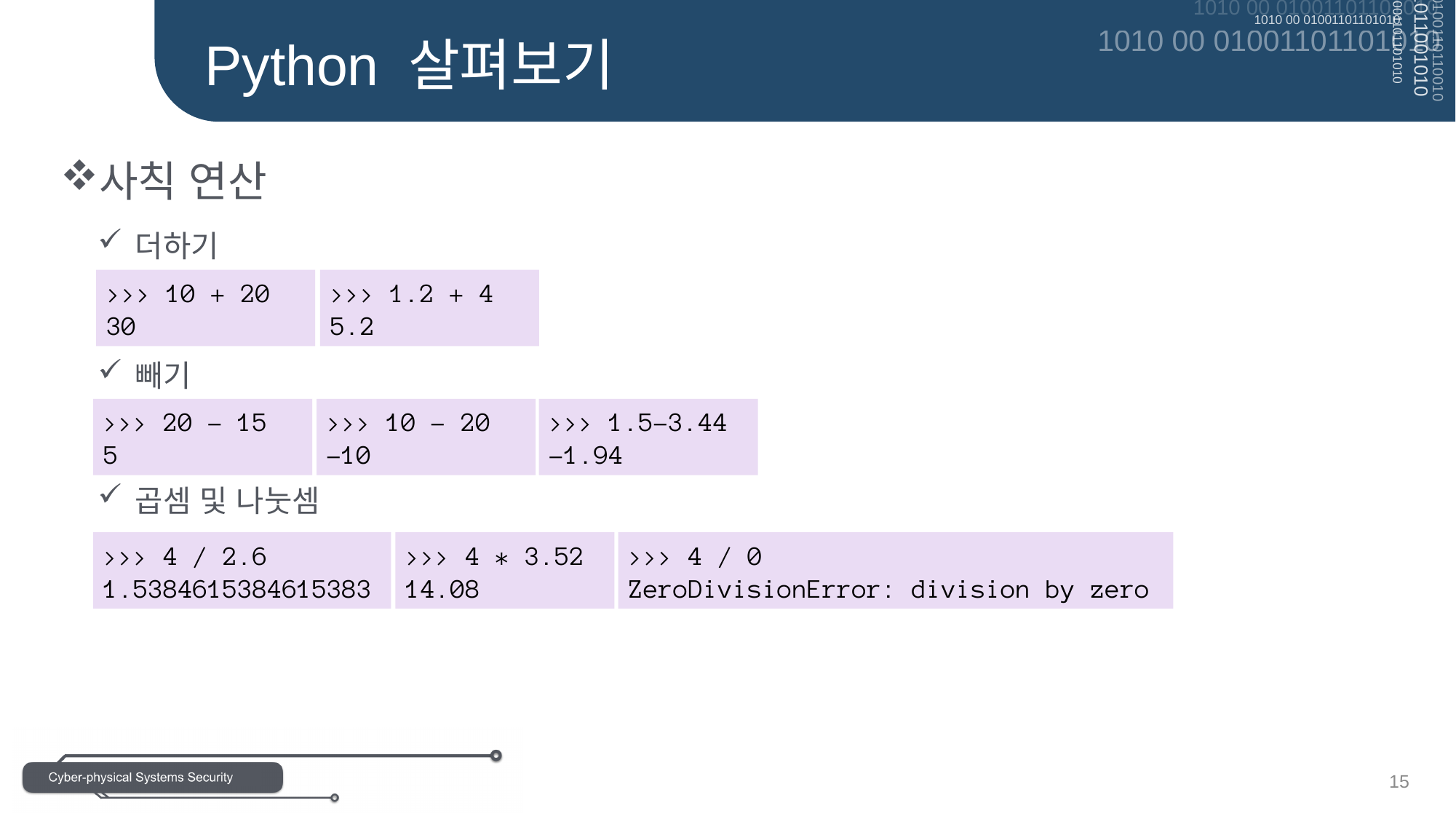

Python 살펴보기
사칙 연산
더하기

빼기

곱셈 및 나눗셈

>>> 10 + 20
30
>>> 1.2 + 4
5.2
>>> 20 - 15
5
>>> 10 - 20
-10
>>> 1.5-3.44
-1.94
>>> 4 / 2.6
1.5384615384615383
>>> 4 * 3.52
14.08
>>> 4 / 0
ZeroDivisionError: division by zero
15